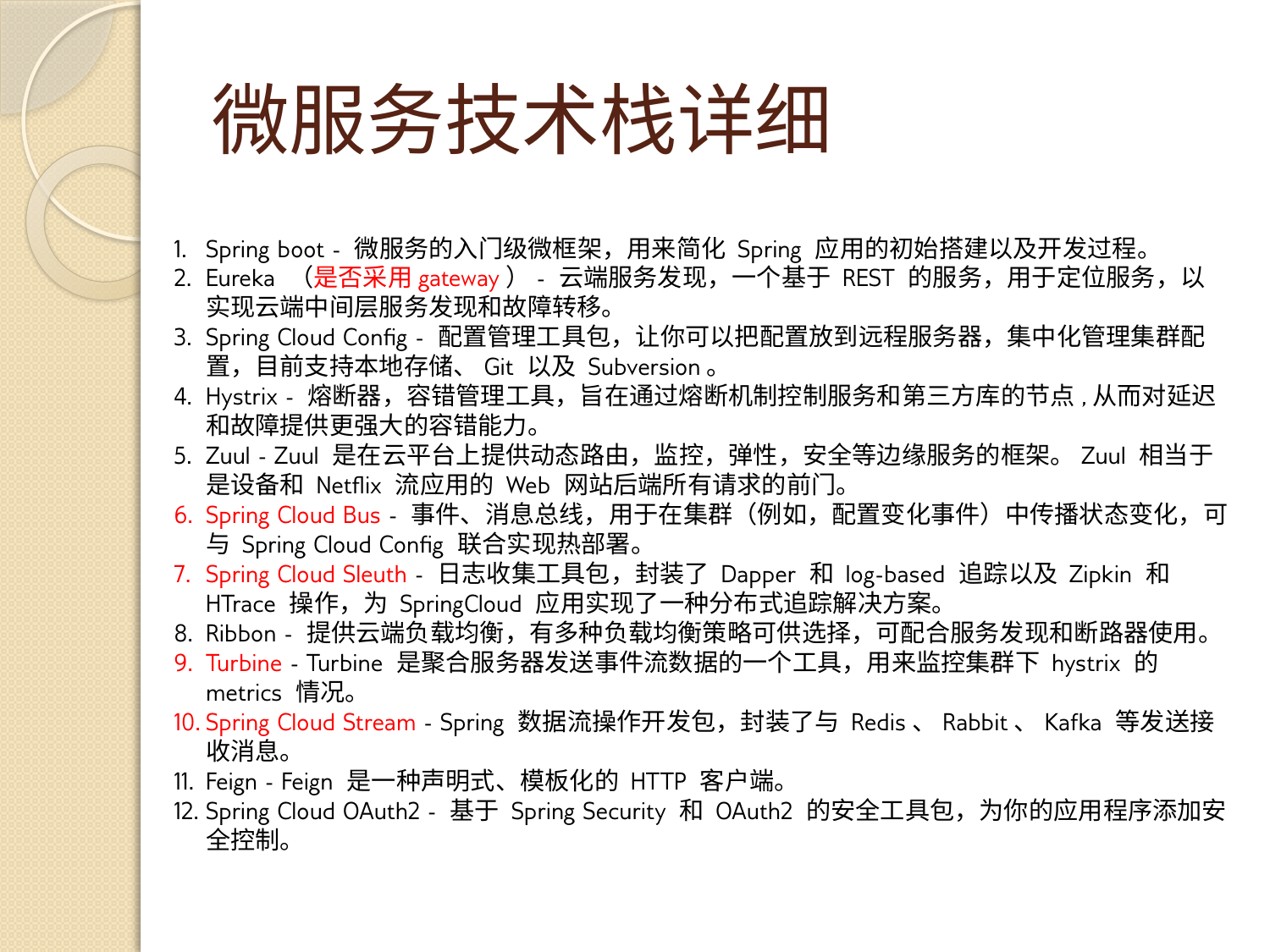

# 微服务技术栈详细

Spring boot - 微服务的入门级微框架，用来简化 Spring 应用的初始搭建以及开发过程。
Eureka （是否采用gateway）- 云端服务发现，一个基于 REST 的服务，用于定位服务，以实现云端中间层服务发现和故障转移。
Spring Cloud Config - 配置管理工具包，让你可以把配置放到远程服务器，集中化管理集群配置，目前支持本地存储、Git 以及 Subversion。
Hystrix - 熔断器，容错管理工具，旨在通过熔断机制控制服务和第三方库的节点,从而对延迟和故障提供更强大的容错能力。
Zuul - Zuul 是在云平台上提供动态路由，监控，弹性，安全等边缘服务的框架。Zuul 相当于是设备和 Netflix 流应用的 Web 网站后端所有请求的前门。
Spring Cloud Bus - 事件、消息总线，用于在集群（例如，配置变化事件）中传播状态变化，可与 Spring Cloud Config 联合实现热部署。
Spring Cloud Sleuth - 日志收集工具包，封装了 Dapper 和 log-based 追踪以及 Zipkin 和 HTrace 操作，为 SpringCloud 应用实现了一种分布式追踪解决方案。
Ribbon - 提供云端负载均衡，有多种负载均衡策略可供选择，可配合服务发现和断路器使用。
Turbine - Turbine 是聚合服务器发送事件流数据的一个工具，用来监控集群下 hystrix 的 metrics 情况。
Spring Cloud Stream - Spring 数据流操作开发包，封装了与 Redis、Rabbit、Kafka 等发送接收消息。
Feign - Feign 是一种声明式、模板化的 HTTP 客户端。
Spring Cloud OAuth2 - 基于 Spring Security 和 OAuth2 的安全工具包，为你的应用程序添加安全控制。